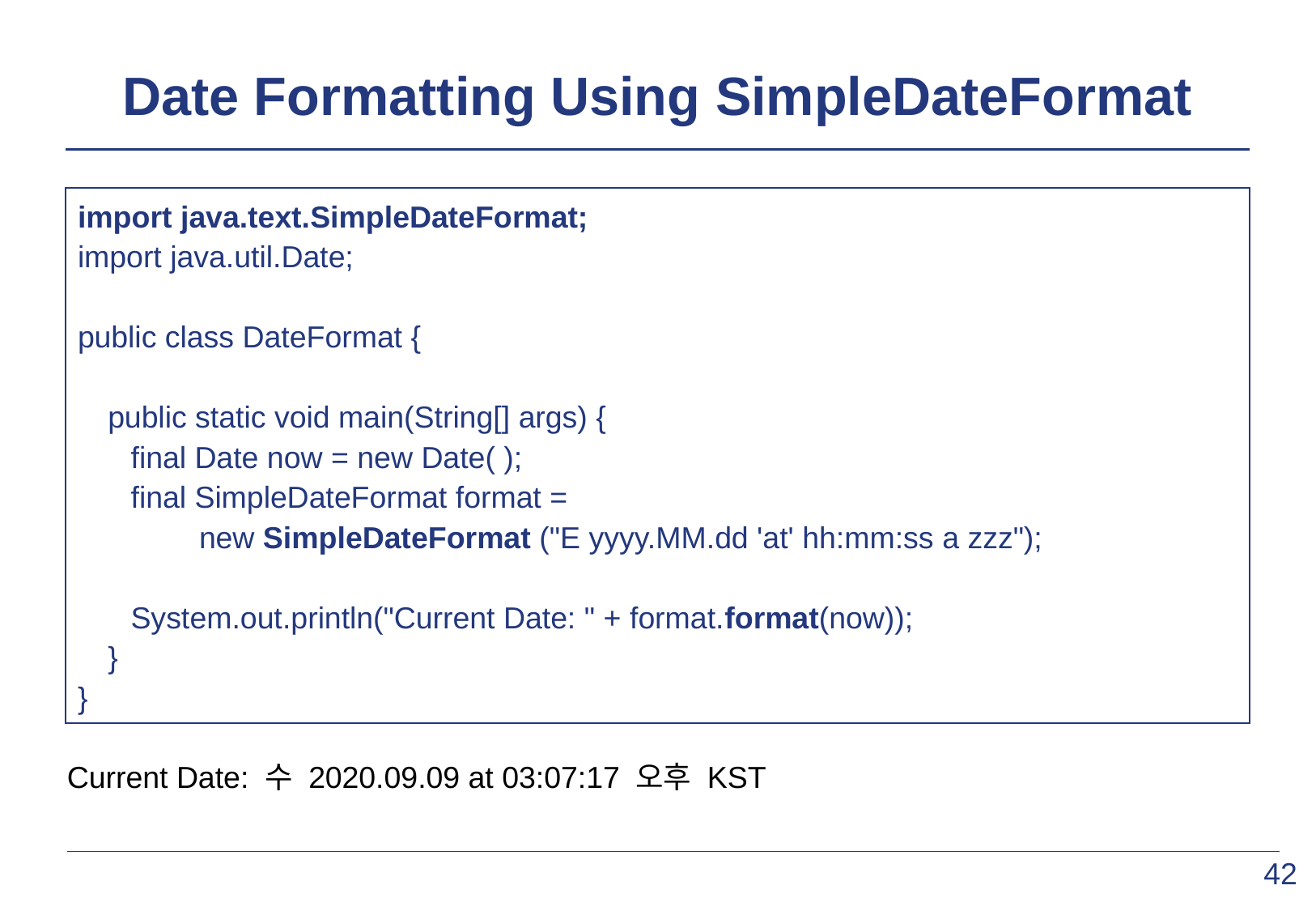

# Date Formatting Using SimpleDateFormat
import java.text.SimpleDateFormat;
import java.util.Date;

public class DateFormat {

	public static void main(String[] args) {
		final Date now = new Date( );
		final SimpleDateFormat format =
				new SimpleDateFormat ("E yyyy.MM.dd 'at' hh:mm:ss a zzz");

		System.out.println("Current Date: " + format.format(now));
	}
}
Current Date: 수 2020.09.09 at 03:07:17 오후 KST